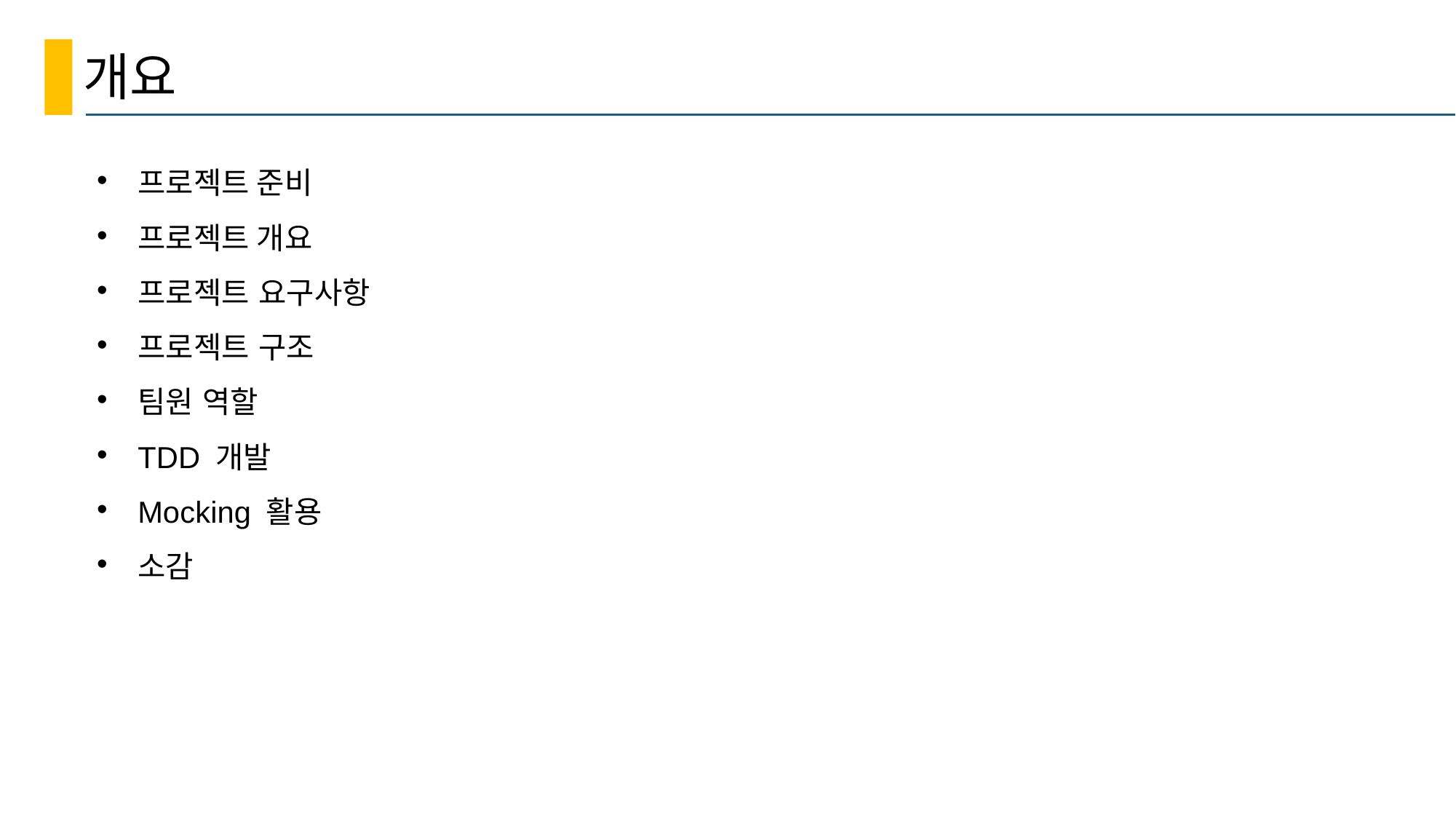

# 개요
프로젝트 준비
프로젝트 개요
프로젝트 요구사항
프로젝트 구조
팀원 역할
TDD 개발
Mocking 활용
소감